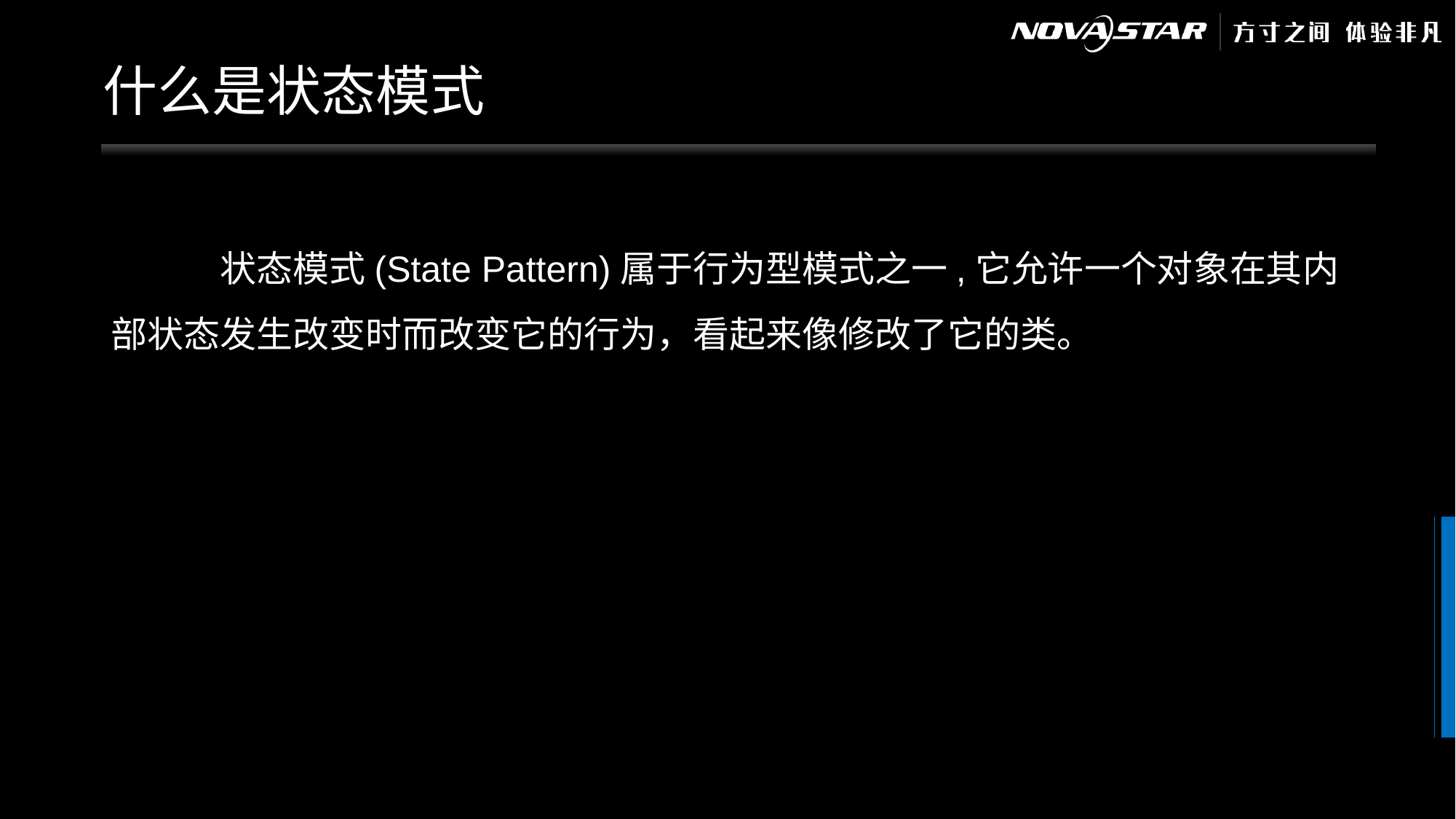

# 什么是状态模式

	状态模式(State Pattern)属于行为型模式之一,它允许一个对象在其内部状态发生改变时而改变它的行为，看起来像修改了它的类。